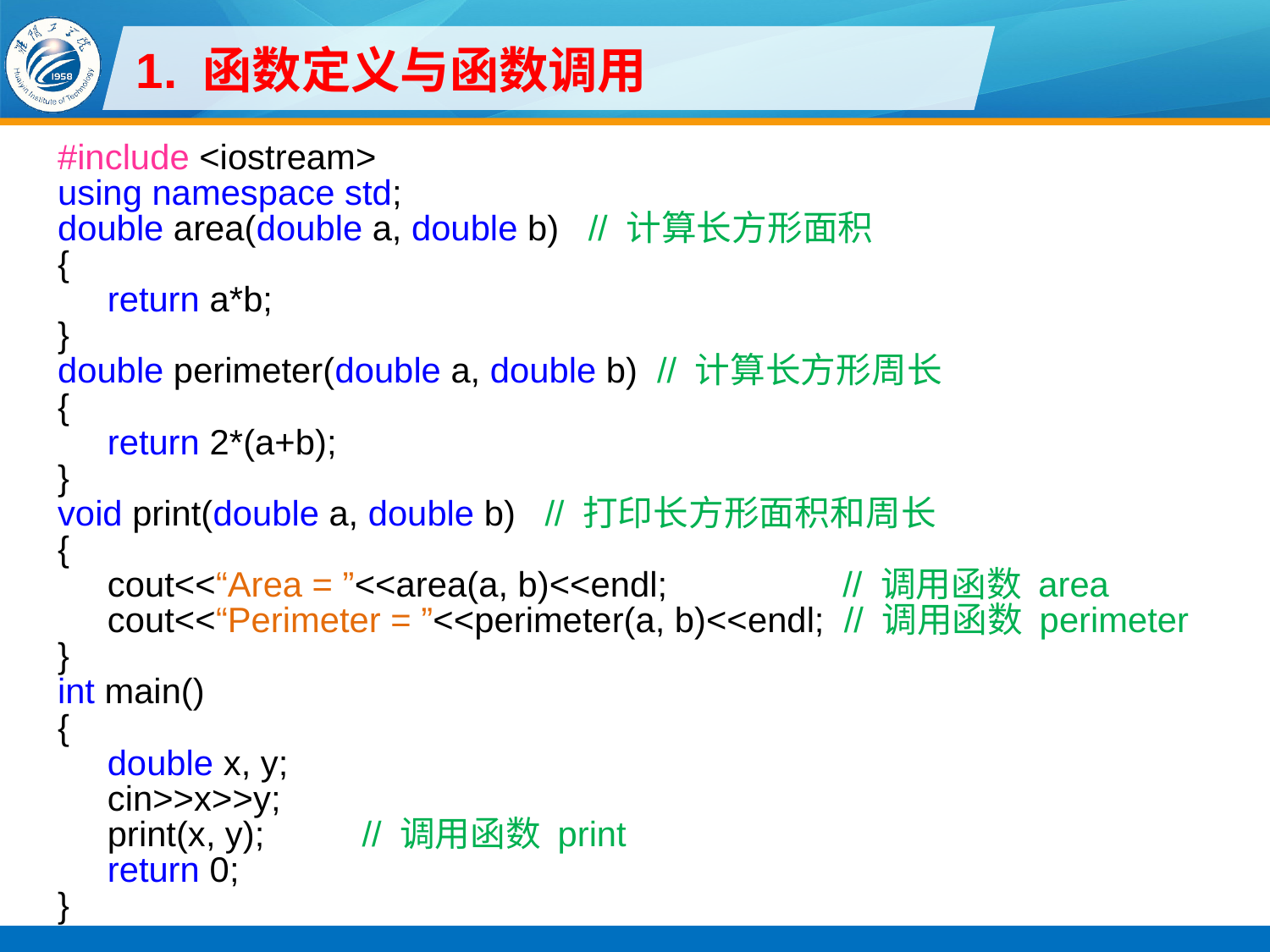

# 1. 函数定义与函数调用
#include <iostream>
using namespace std;
double area(double a, double b)   // 计算长方形面积
{
return a*b;
}
double perimeter(double a, double b)  // 计算长方形周长
{
return 2*(a+b);
}
void print(double a, double b)   // 打印长方形面积和周长
{
cout<<“Area = ”<<area(a, b)<<endl;                  // 调用函数 area
cout<<“Perimeter = ”<<perimeter(a, b)<<endl;  // 调用函数 perimeter
}
int main()
{
double x, y;
cin>>x>>y;
print(x, y);          // 调用函数 print
return 0;
}